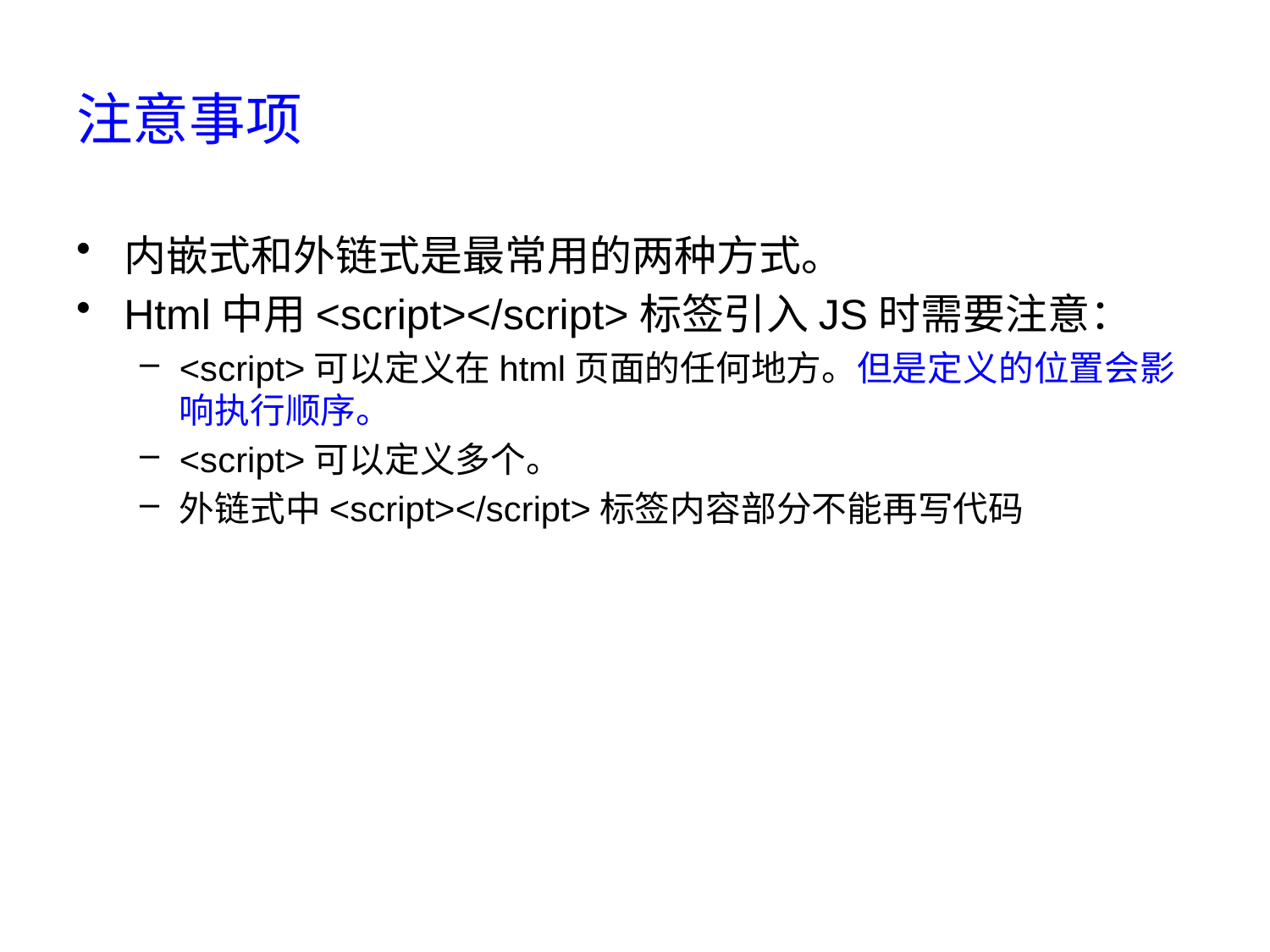

# 注意事项
内嵌式和外链式是最常用的两种方式。
Html中用<script></script>标签引入JS时需要注意：
<script>可以定义在html页面的任何地方。但是定义的位置会影响执行顺序。
<script>可以定义多个。
外链式中<script></script>标签内容部分不能再写代码